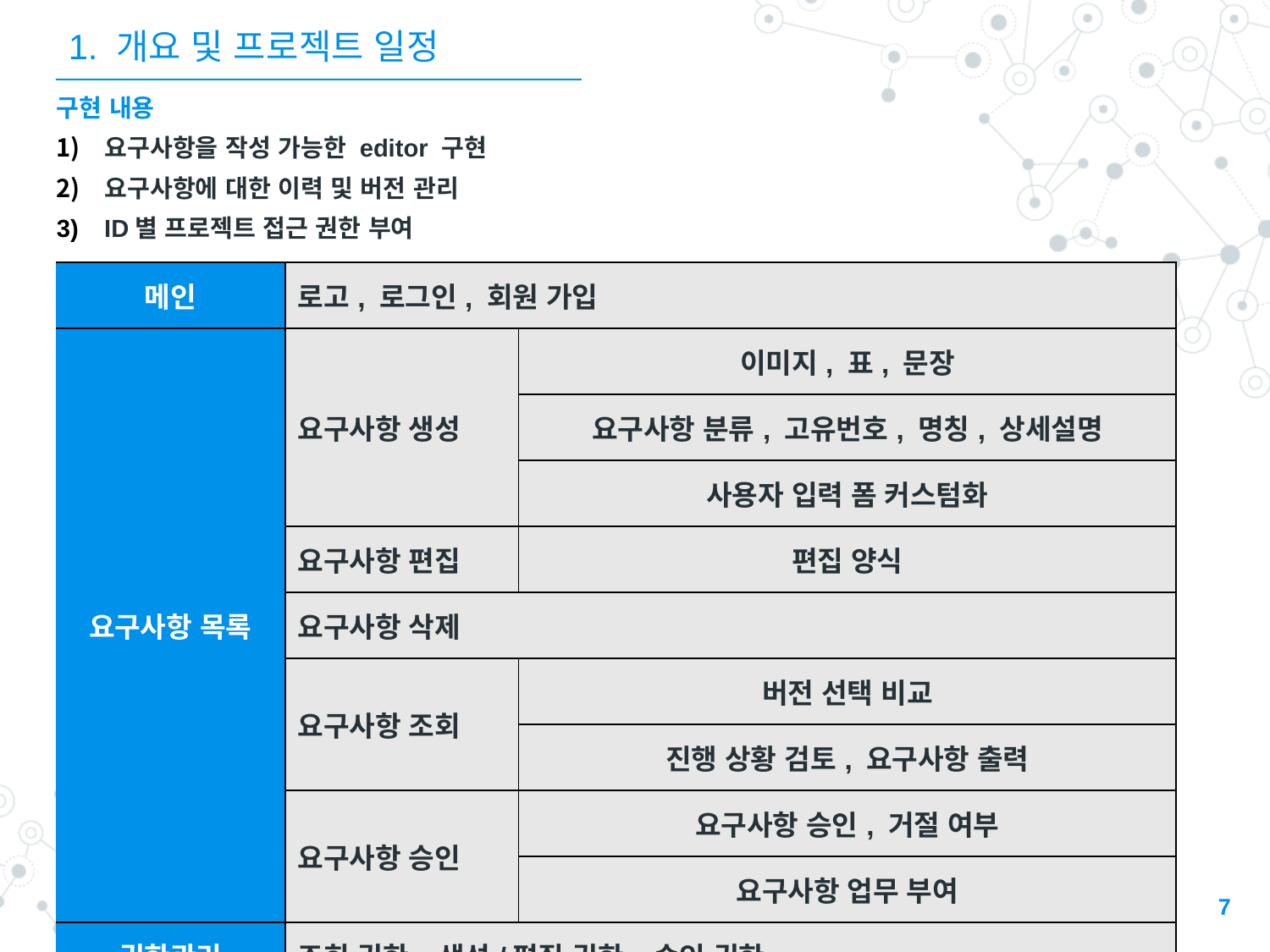

1. 개요 및 프로젝트 일정
구현 내용
요구사항을 작성 가능한 editor 구현
요구사항에 대한 이력 및 버전 관리
ID별 프로젝트 접근 권한 부여

| 메인 | 로고, 로그인, 회원 가입 |  |
| --- | --- | --- |
| 요구사항 목록 | 요구사항 생성 | 이미지, 표, 문장 |
|  |  | 요구사항 분류, 고유번호, 명칭, 상세설명 |
|  |  | 사용자 입력 폼 커스텀화 |
|  | 요구사항 편집 | 편집 양식 |
|  | 요구사항 삭제 |  |
|  | 요구사항 조회 | 버전 선택 비교 |
|  |  | 진행 상황 검토, 요구사항 출력 |
|  | 요구사항 승인 | 요구사항 승인, 거절 여부 |
|  |  | 요구사항 업무 부여 |
| 권한관리 | 조회 권한, 생성/편집 권한, 승인 권한 |  |
7